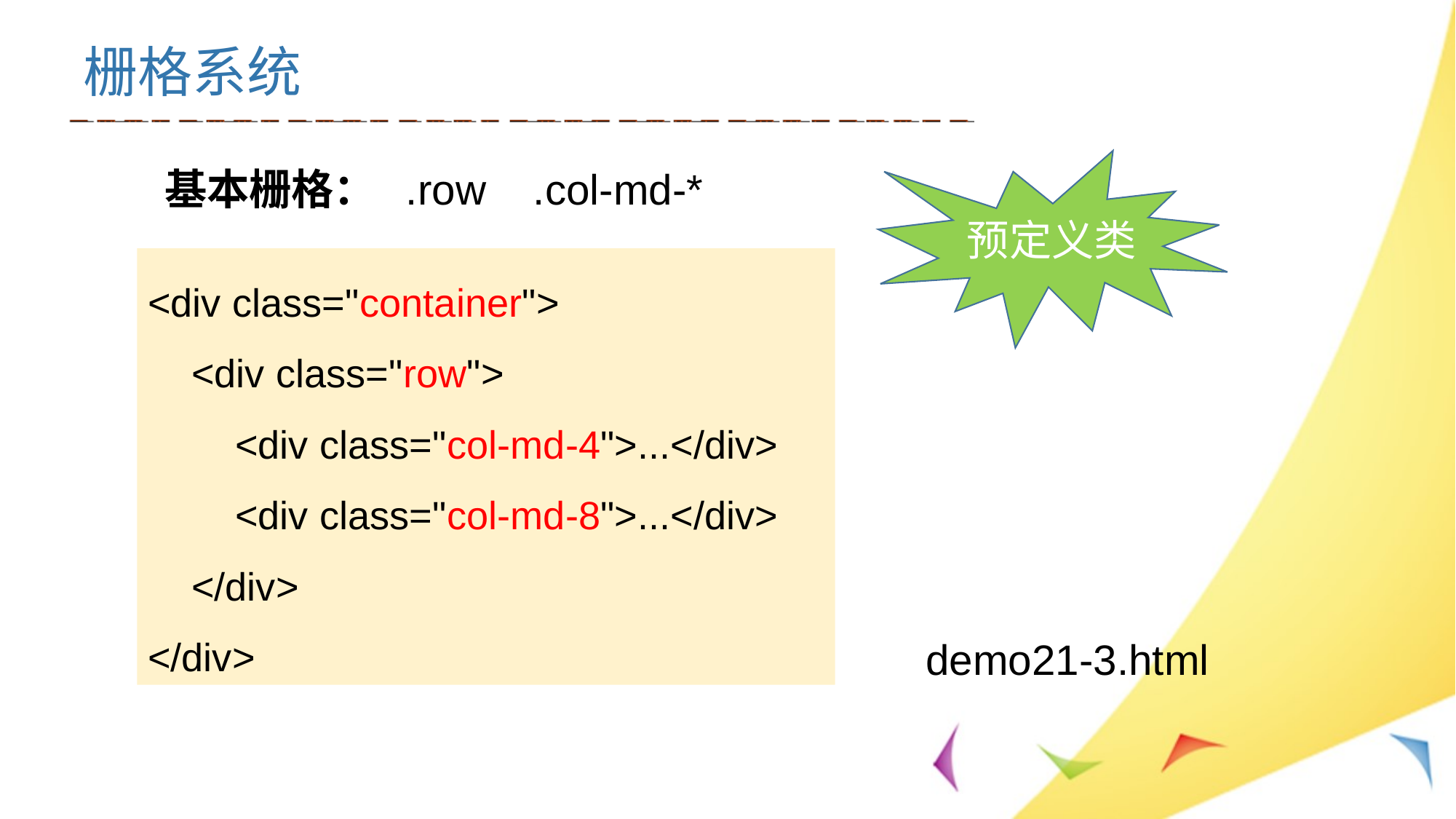

# 栅格系统

基本栅格：  .row    .col-md-*
预定义类
<div class="container">
    <div class="row">
        <div class="col-md-4">...</div>
        <div class="col-md-8">...</div>
    </div>
</div>
demo21-3.html